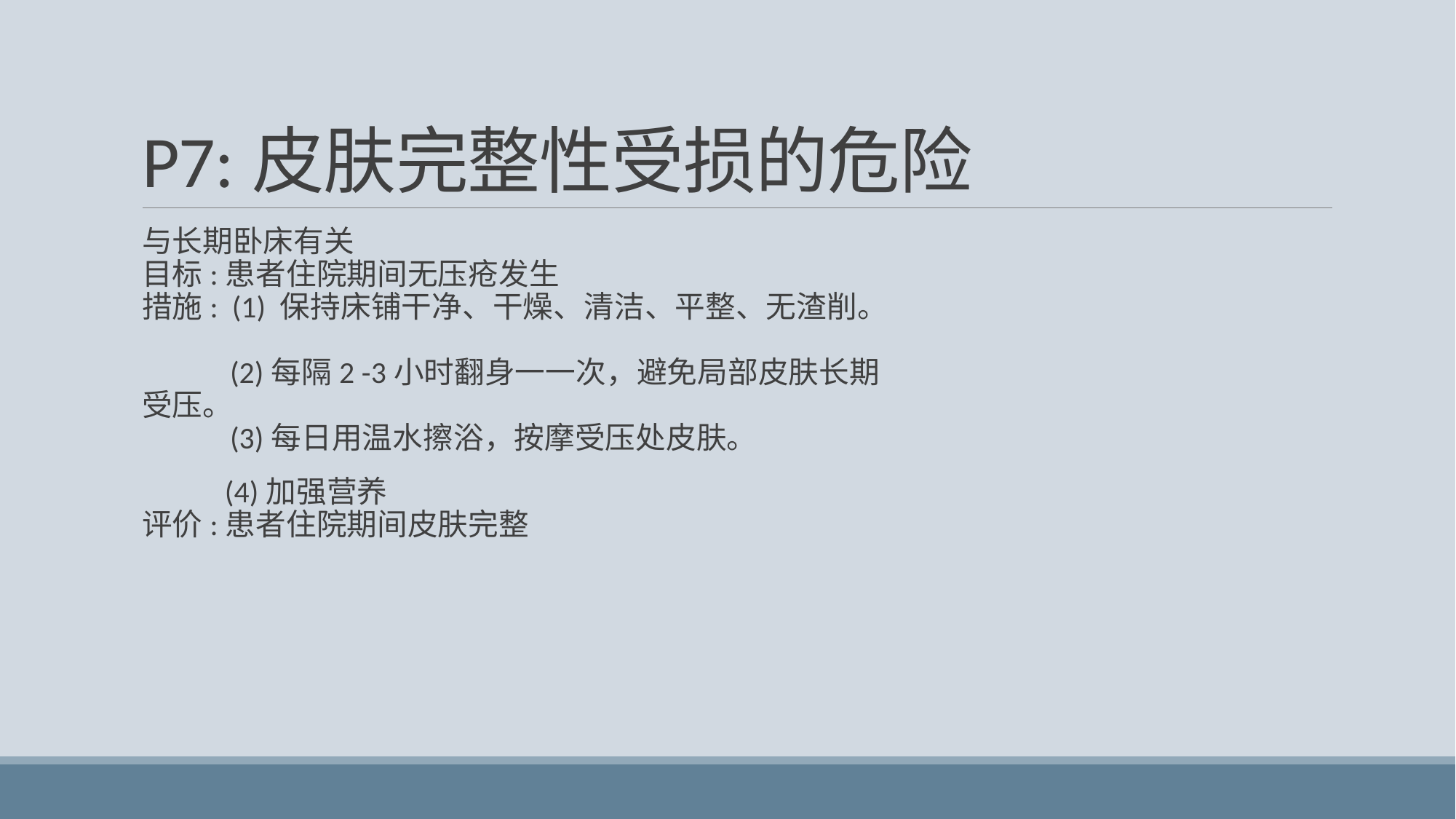

# P7:皮肤完整性受损的危险
与长期卧床有关
目标:患者住院期间无压疮发生
措施:  (1) 保持床铺干净、干燥、清洁、平整、无渣削。
            (2)每隔2 -3小时翻身一一次，避免局部皮肤长期
受压。
            (3)每日用温水擦浴，按摩受压处皮肤。
            (4)加强营养
评价:患者住院期间皮肤完整